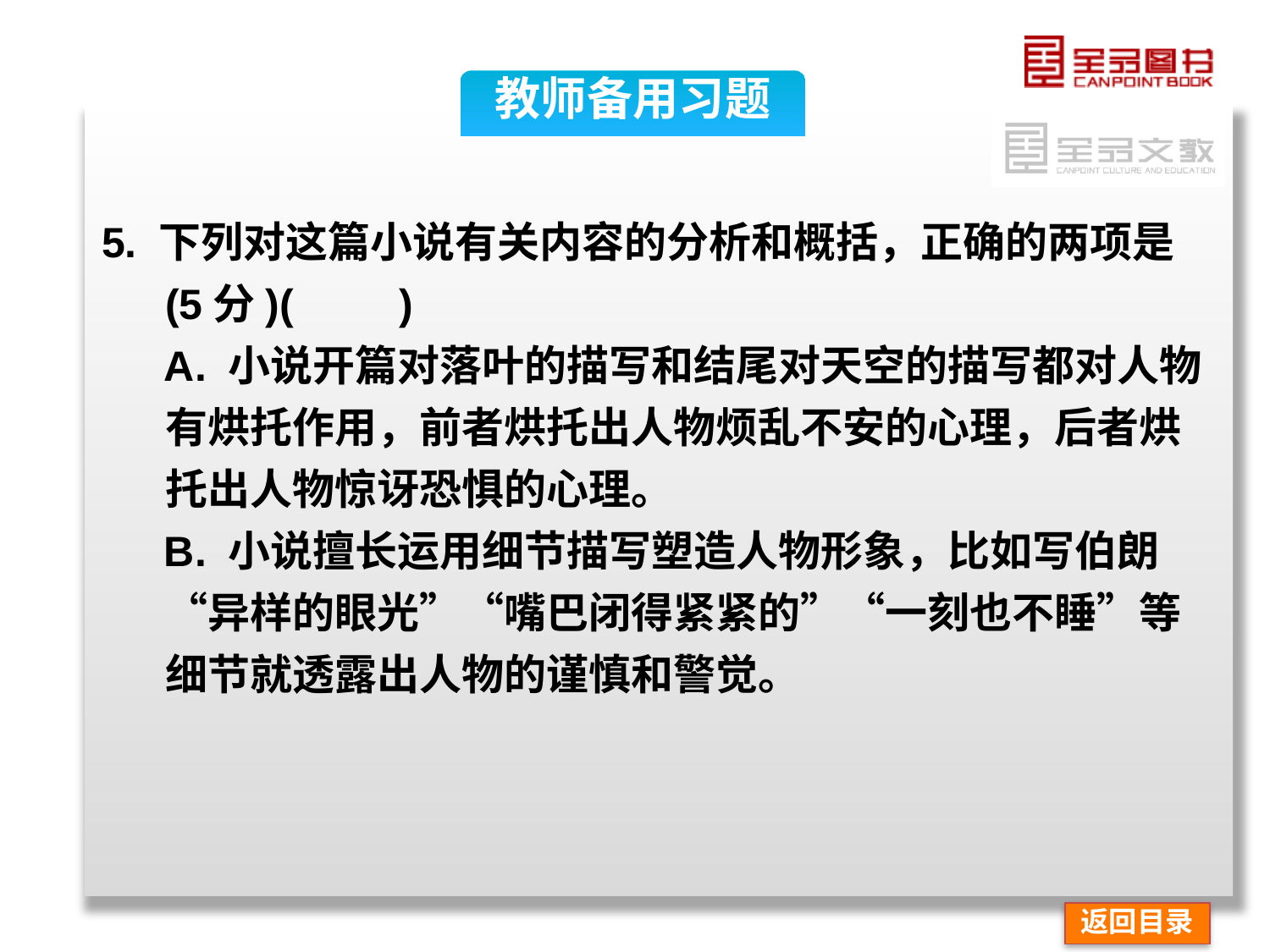

教师备用习题
5. 下列对这篇小说有关内容的分析和概括，正确的两项是(5分)(　　)
A. 小说开篇对落叶的描写和结尾对天空的描写都对人物有烘托作用，前者烘托出人物烦乱不安的心理，后者烘托出人物惊讶恐惧的心理。
B. 小说擅长运用细节描写塑造人物形象，比如写伯朗“异样的眼光”“嘴巴闭得紧紧的”“一刻也不睡”等细节就透露出人物的谨慎和警觉。
返回目录